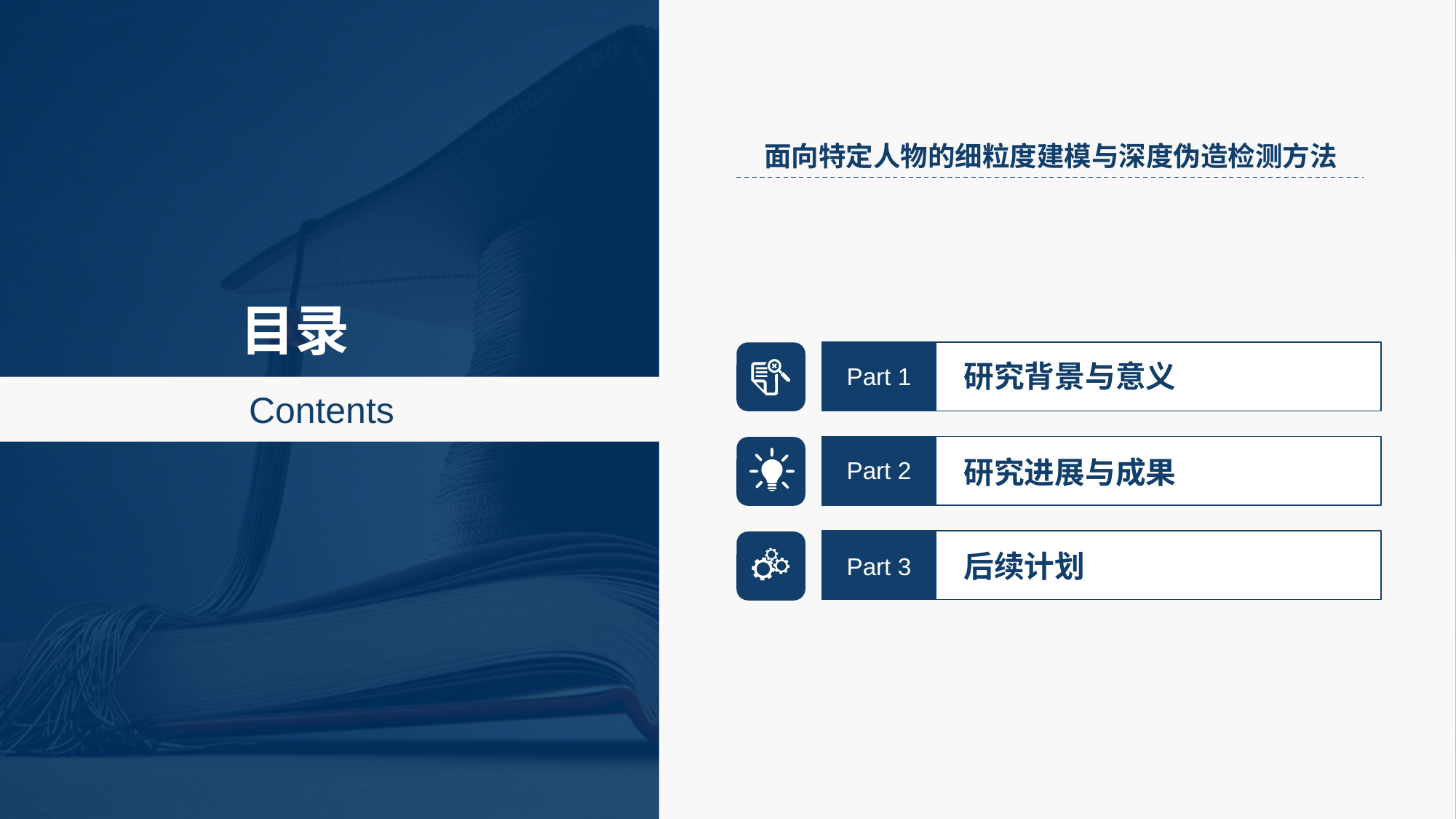

面向特定人物的细粒度建模与深度伪造检测方法
目录

研究背景与意义
Part 1

Contents

研究进展与成果
Part 2

后续计划
Part 3